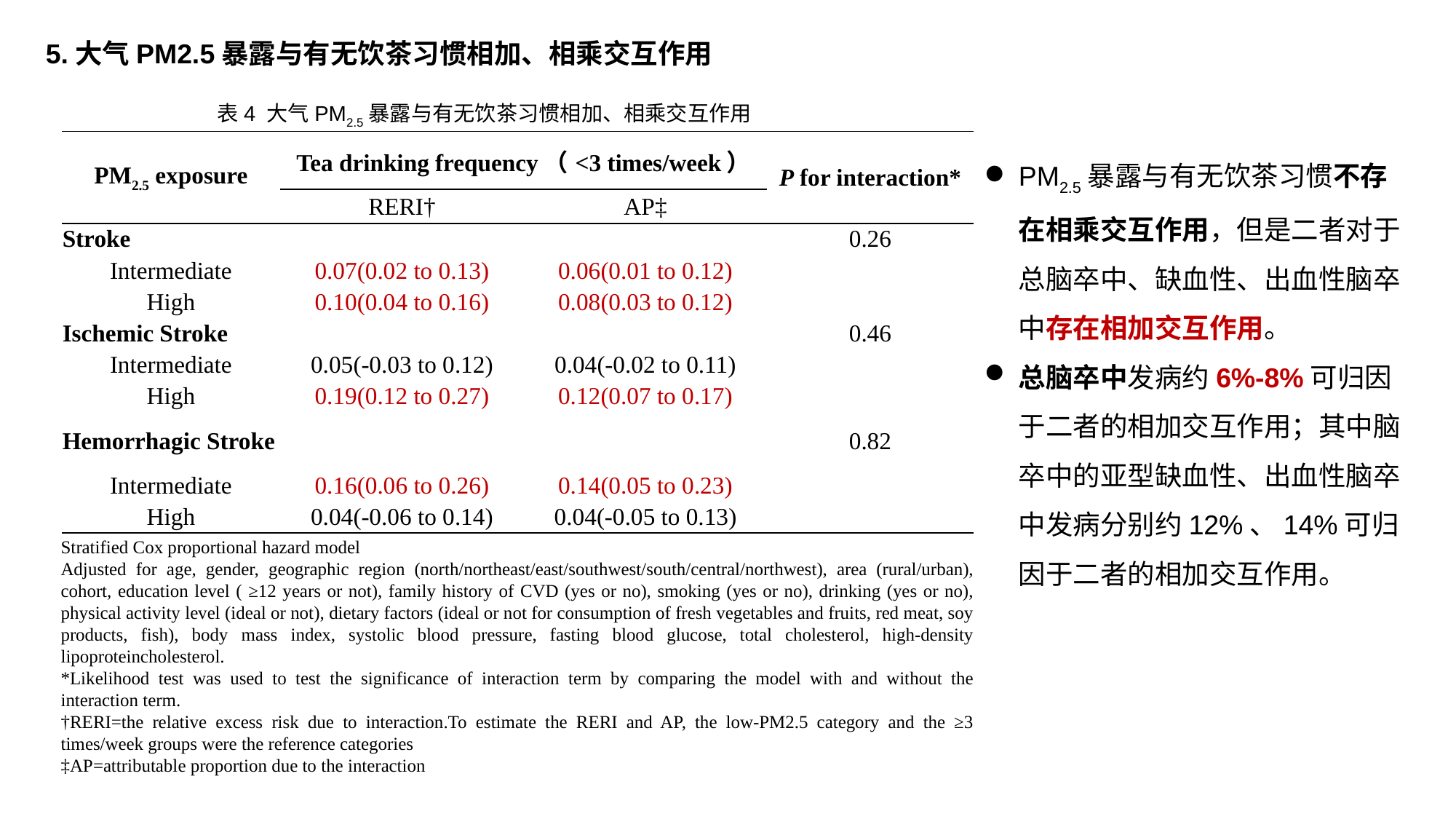

5.大气PM2.5暴露与有无饮茶习惯相加、相乘交互作用
表4 大气PM2.5暴露与有无饮茶习惯相加、相乘交互作用
| PM2.5 exposure | Tea drinking frequency（<3 times/week） |  | P for interaction\* |
| --- | --- | --- | --- |
|  | RERI† | AP‡ |  |
| Stroke |  |  | 0.26 |
| Intermediate | 0.07(0.02 to 0.13) | 0.06(0.01 to 0.12) |  |
| High | 0.10(0.04 to 0.16) | 0.08(0.03 to 0.12) |  |
| Ischemic Stroke |  |  | 0.46 |
| Intermediate | 0.05(-0.03 to 0.12) | 0.04(-0.02 to 0.11) |  |
| High | 0.19(0.12 to 0.27) | 0.12(0.07 to 0.17) |  |
| Hemorrhagic Stroke |  |  | 0.82 |
| Intermediate | 0.16(0.06 to 0.26) | 0.14(0.05 to 0.23) |  |
| High | 0.04(-0.06 to 0.14) | 0.04(-0.05 to 0.13) |  |
PM2.5暴露与有无饮茶习惯不存在相乘交互作用，但是二者对于总脑卒中、缺血性、出血性脑卒中存在相加交互作用。
总脑卒中发病约6%-8%可归因于二者的相加交互作用；其中脑卒中的亚型缺血性、出血性脑卒中发病分别约12%、14%可归因于二者的相加交互作用。
Stratified Cox proportional hazard model
Adjusted for age, gender, geographic region (north/northeast/east/southwest/south/central/northwest), area (rural/urban), cohort, education level ( ≥12 years or not), family history of CVD (yes or no), smoking (yes or no), drinking (yes or no), physical activity level (ideal or not), dietary factors (ideal or not for consumption of fresh vegetables and fruits, red meat, soy products, fish), body mass index, systolic blood pressure, fasting blood glucose, total cholesterol, high-density lipoproteincholesterol.
*Likelihood test was used to test the significance of interaction term by comparing the model with and without the interaction term.
†RERI=the relative excess risk due to interaction.To estimate the RERI and AP, the low-PM2.5 category and the ≥3 times/week groups were the reference categories
‡AP=attributable proportion due to the interaction